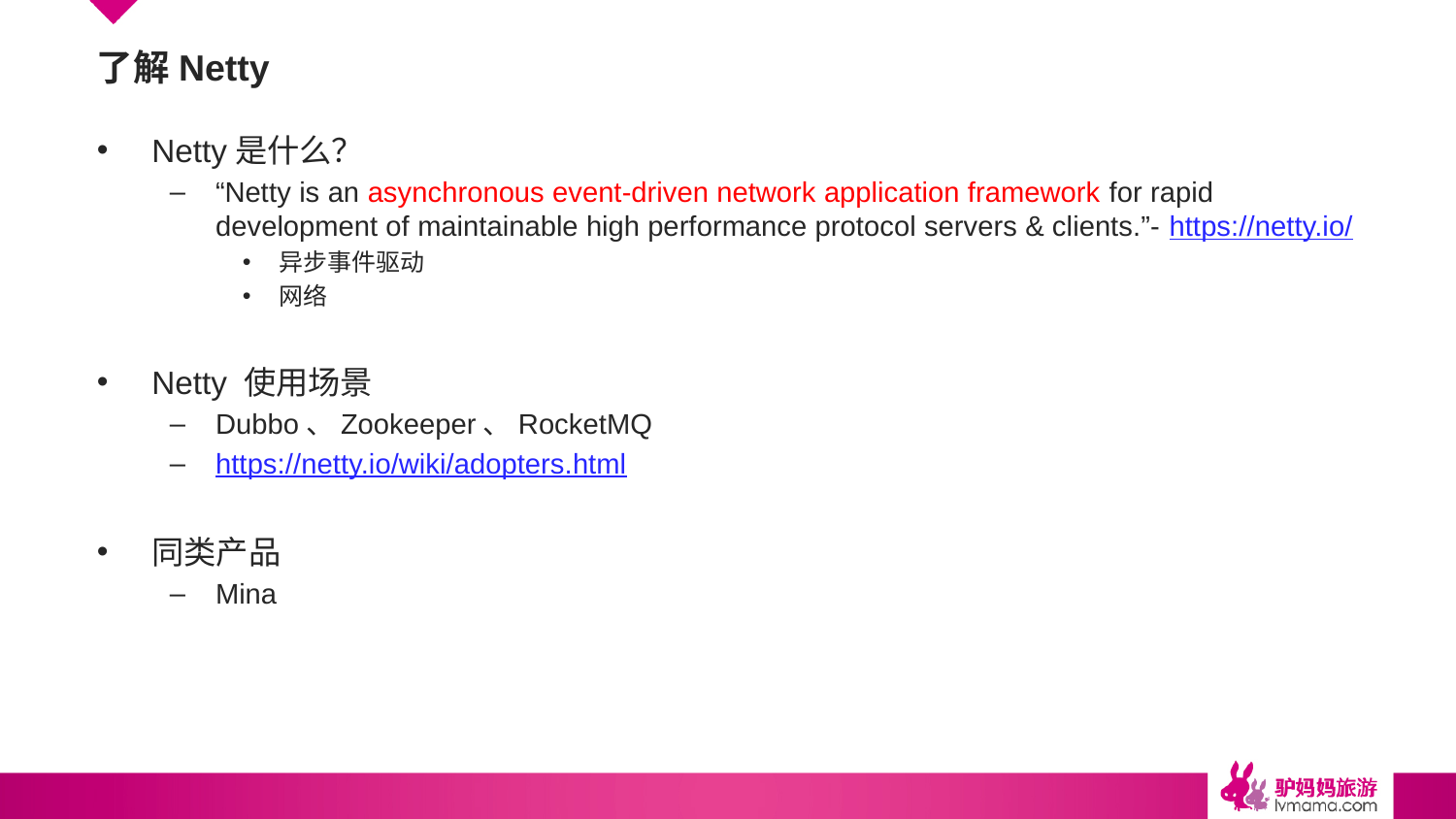

# 了解Netty
Netty是什么？
“Netty is an asynchronous event-driven network application framework for rapid development of maintainable high performance protocol servers & clients.”- https://netty.io/
异步事件驱动
网络

Netty 使用场景
Dubbo、Zookeeper、RocketMQ
https://netty.io/wiki/adopters.html

同类产品
Mina